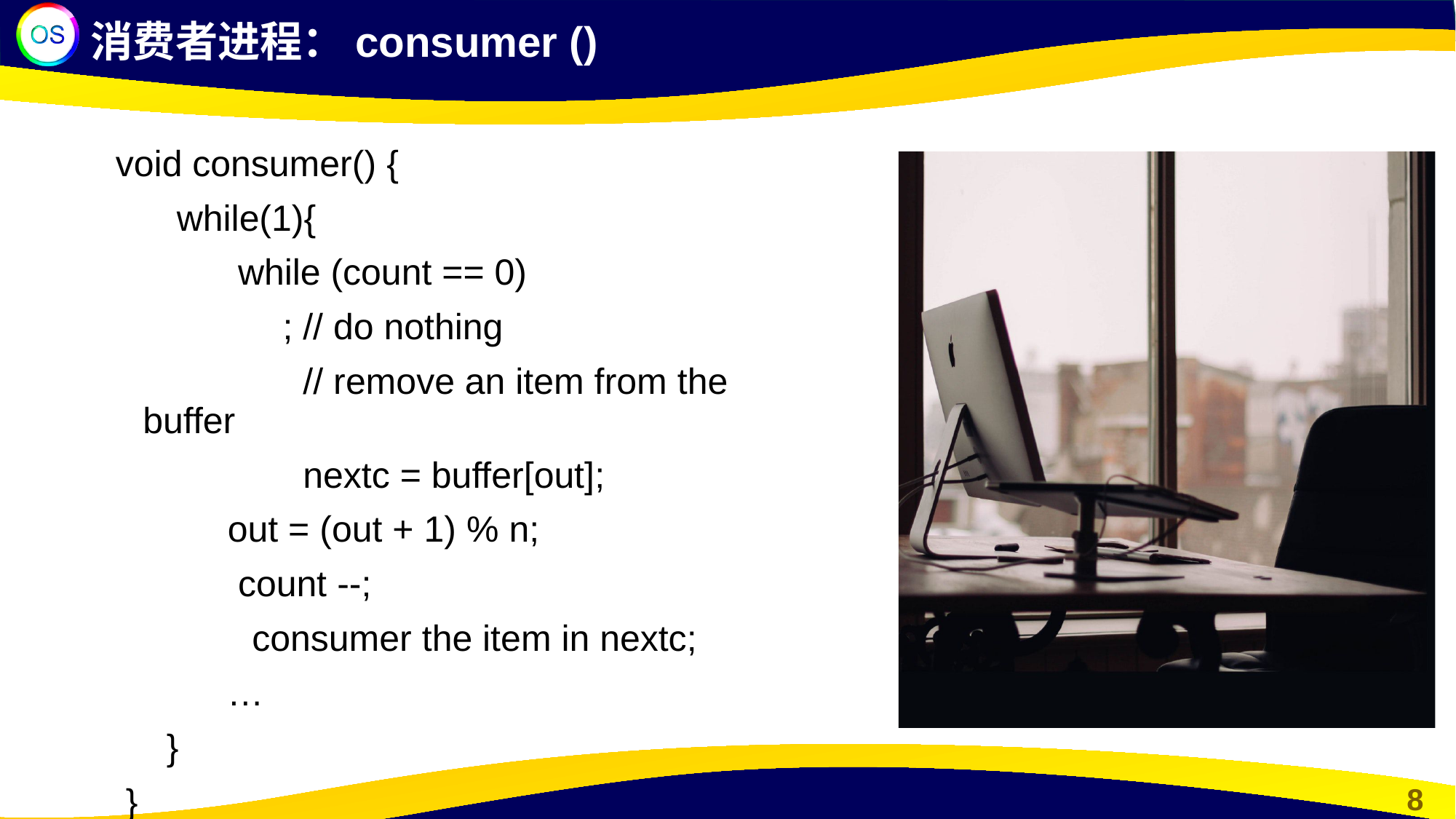

消费者进程：consumer ()
void consumer() {
      while(1){
            while (count == 0)
         	   ; // do nothing
     	     // remove an item from the buffer
     	     nextc = buffer[out];
           out = (out + 1) % n;
            count --;
      	consumer the item in nextc;
           …
     }
 }